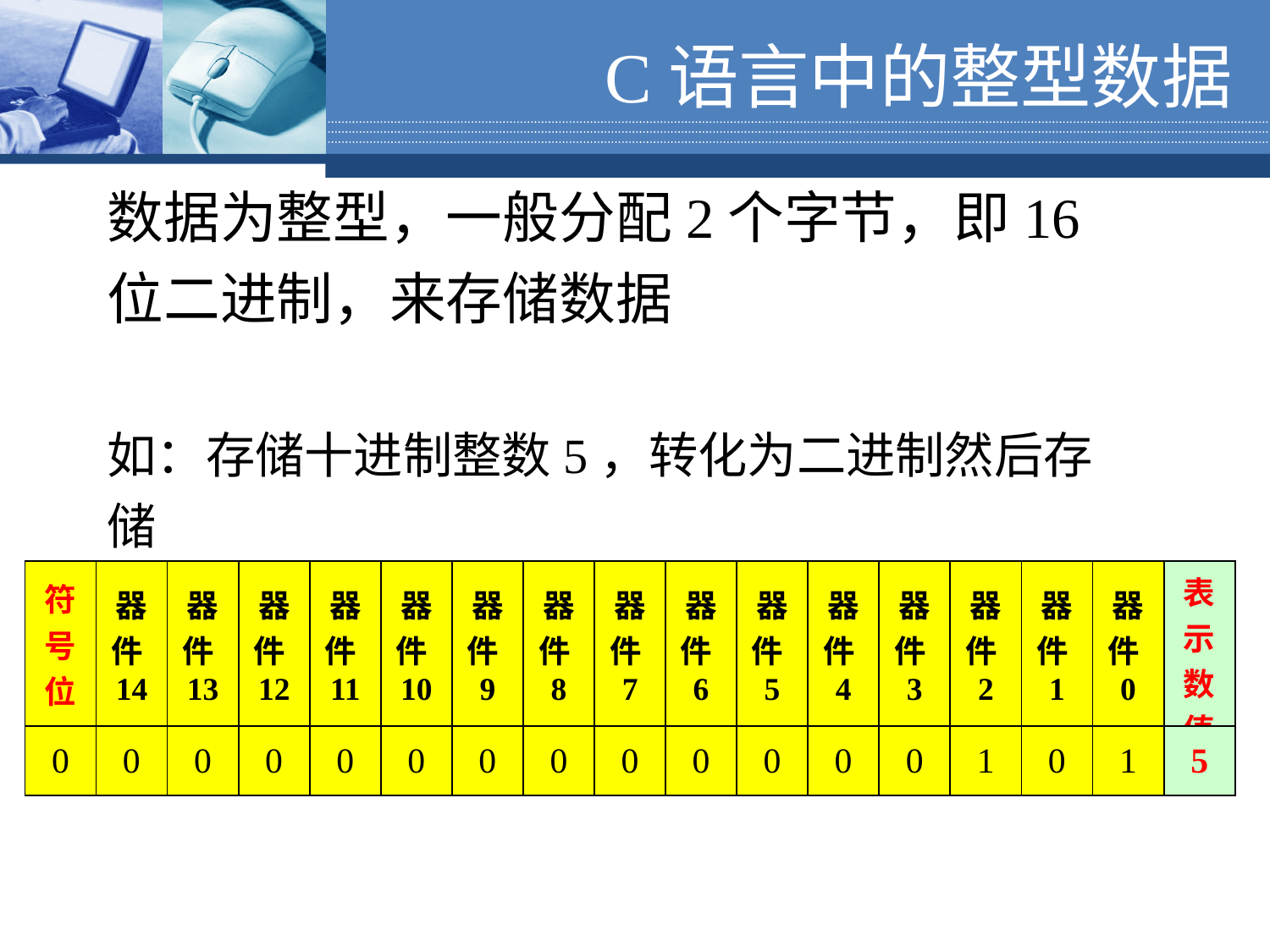

# C语言中的整型数据
数据为整型，一般分配2个字节，即16位二进制，来存储数据

如：存储十进制整数5，转化为二进制然后存储
| 符号位 | 器件14 | 器件13 | 器件12 | 器件11 | 器件10 | 器件9 | 器件8 | 器件7 | 器件6 | 器件5 | 器件4 | 器件3 | 器件2 | 器件1 | 器件0 | 表示数值 |
| --- | --- | --- | --- | --- | --- | --- | --- | --- | --- | --- | --- | --- | --- | --- | --- | --- |
| 0 | 0 | 0 | 0 | 0 | 0 | 0 | 0 | 0 | 0 | 0 | 0 | 0 | 1 | 0 | 1 | 5 |